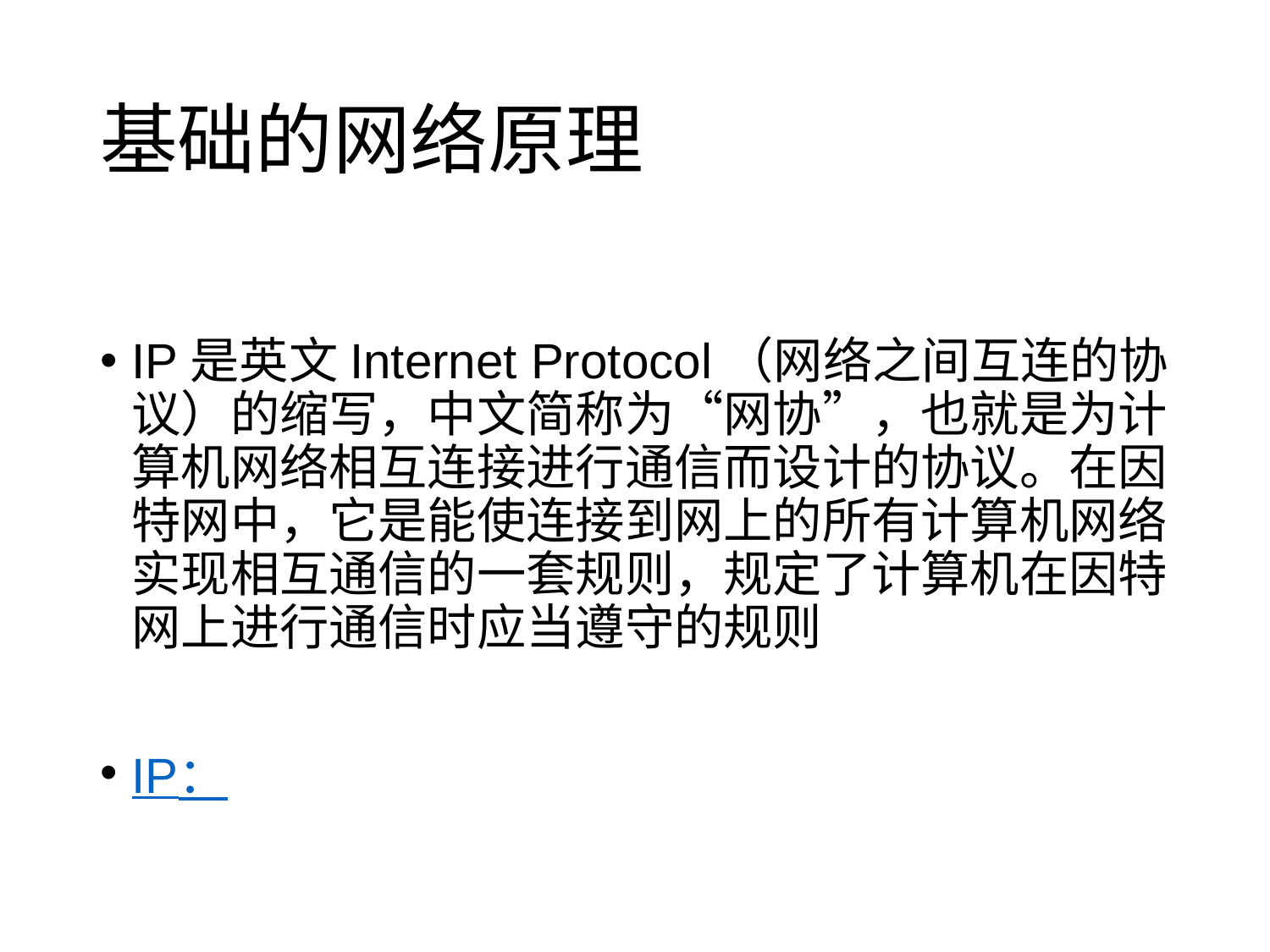

# 基础的网络原理

IP是英文Internet Protocol（网络之间互连的协议）的缩写，中文简称为“网协”，也就是为计算机网络相互连接进行通信而设计的协议。在因特网中，它是能使连接到网上的所有计算机网络实现相互通信的一套规则，规定了计算机在因特网上进行通信时应当遵守的规则

IP：